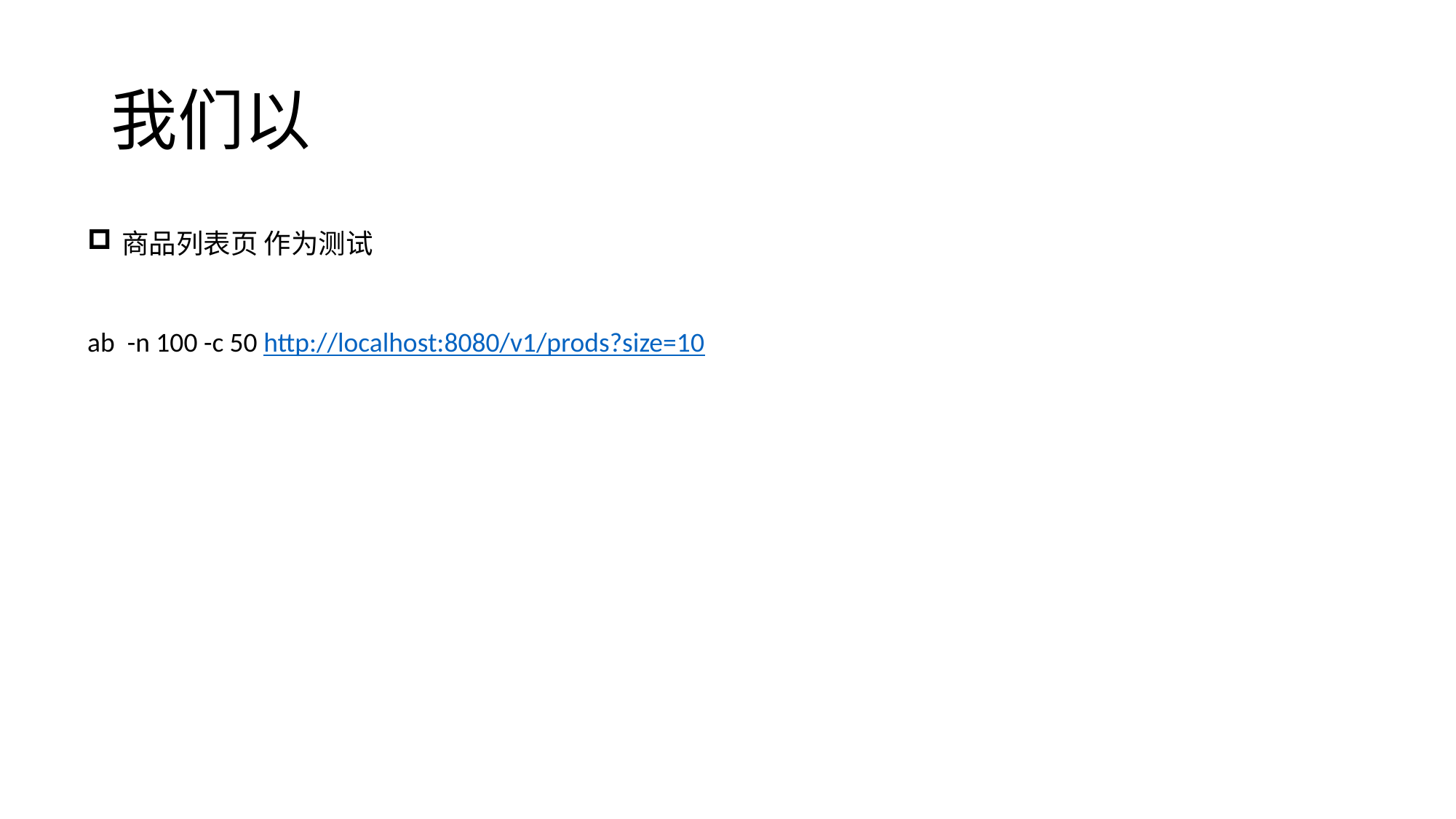

# 我们以
商品列表页 作为测试

ab  -n 100 -c 50 http://localhost:8080/v1/prods?size=10